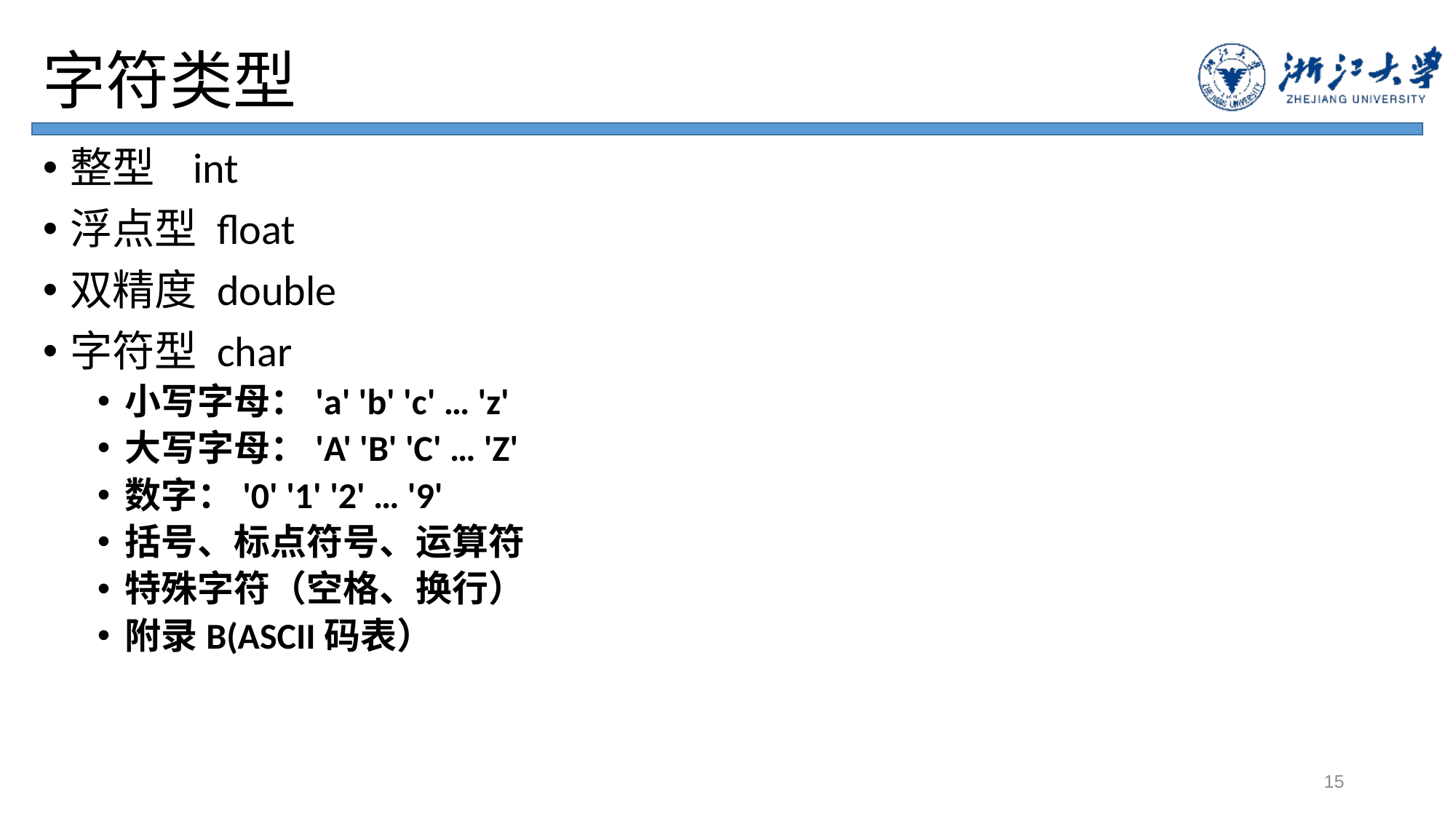

# 字符类型
整型   int
浮点型 float
双精度 double
字符型 char
小写字母：'a' 'b' 'c' … 'z'
大写字母：'A' 'B' 'C' … 'Z'
数字：'0' '1' '2' … '9'
括号、标点符号、运算符
特殊字符（空格、换行）
附录B(ASCII码表）

15